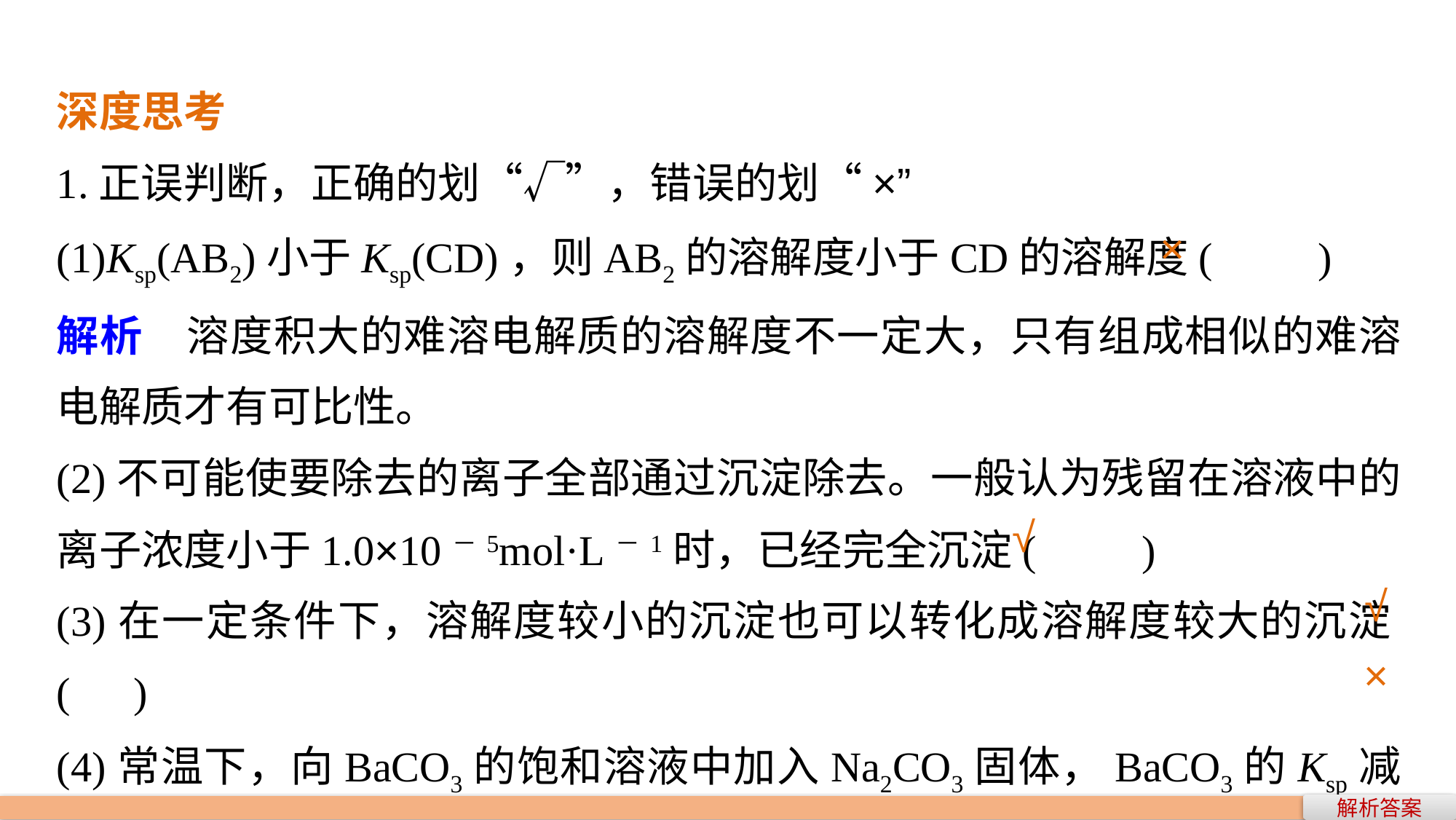

深度思考
1.正误判断，正确的划“√”，错误的划“×”
(1)Ksp(AB2)小于Ksp(CD)，则AB2的溶解度小于CD的溶解度(　　)
解析　溶度积大的难溶电解质的溶解度不一定大，只有组成相似的难溶电解质才有可比性。
(2)不可能使要除去的离子全部通过沉淀除去。一般认为残留在溶液中的离子浓度小于1.0×10－5mol·L－1时，已经完全沉淀(　　)
(3)在一定条件下，溶解度较小的沉淀也可以转化成溶解度较大的沉淀(　)
(4)常温下，向BaCO3的饱和溶液中加入Na2CO3固体，BaCO3的Ksp减小(　)
×
√
√
×
解析答案